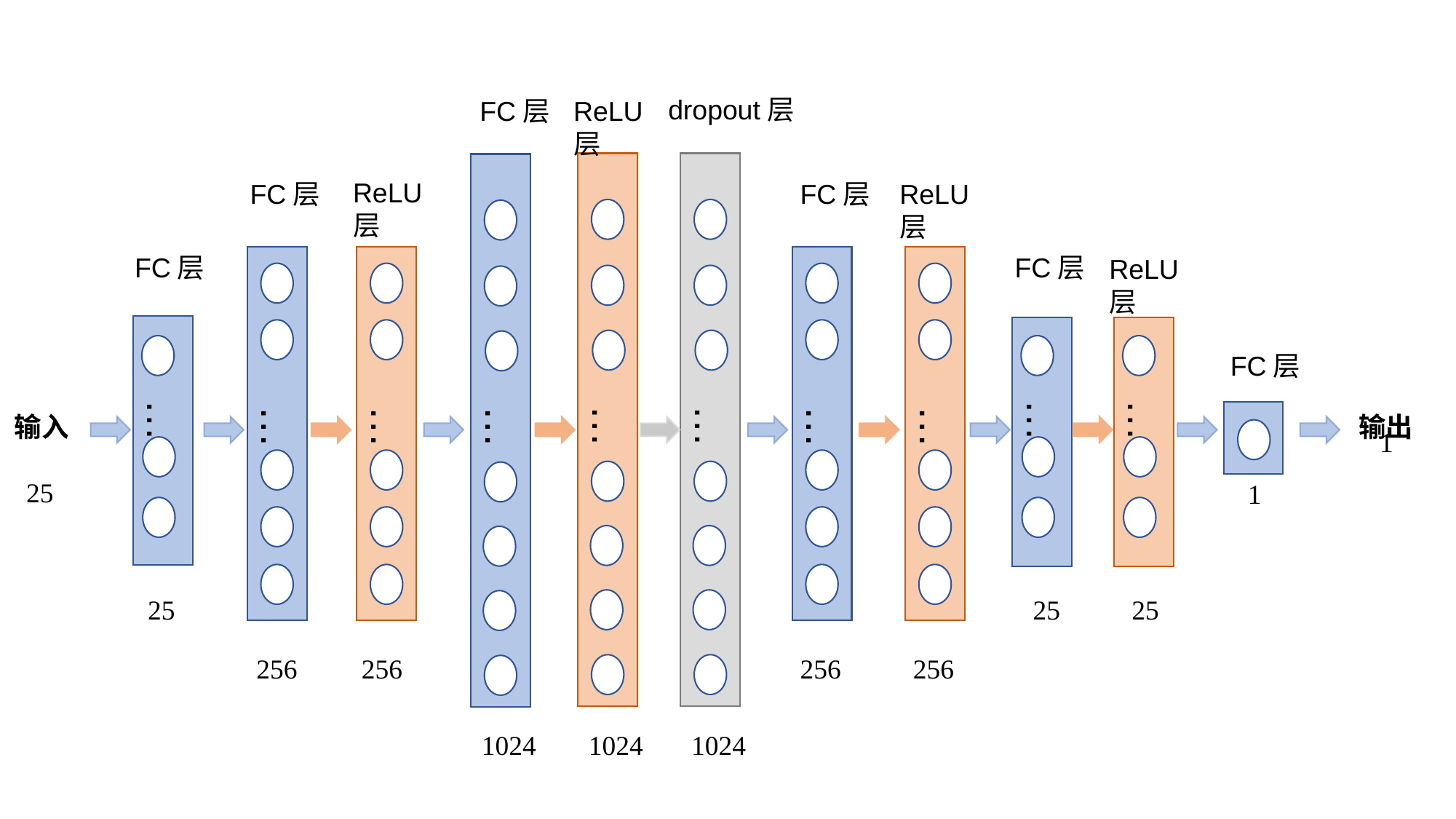

dropout层
FC层
ReLU层

ReLU层
FC层
FC层
ReLU层

FC层
FC层

…

…

…

…

ReLU层

…

…

…

FC层
…
…
…

输入
输出

25
1

25
25
25

256
256
256
256

1024
1024
1024
1